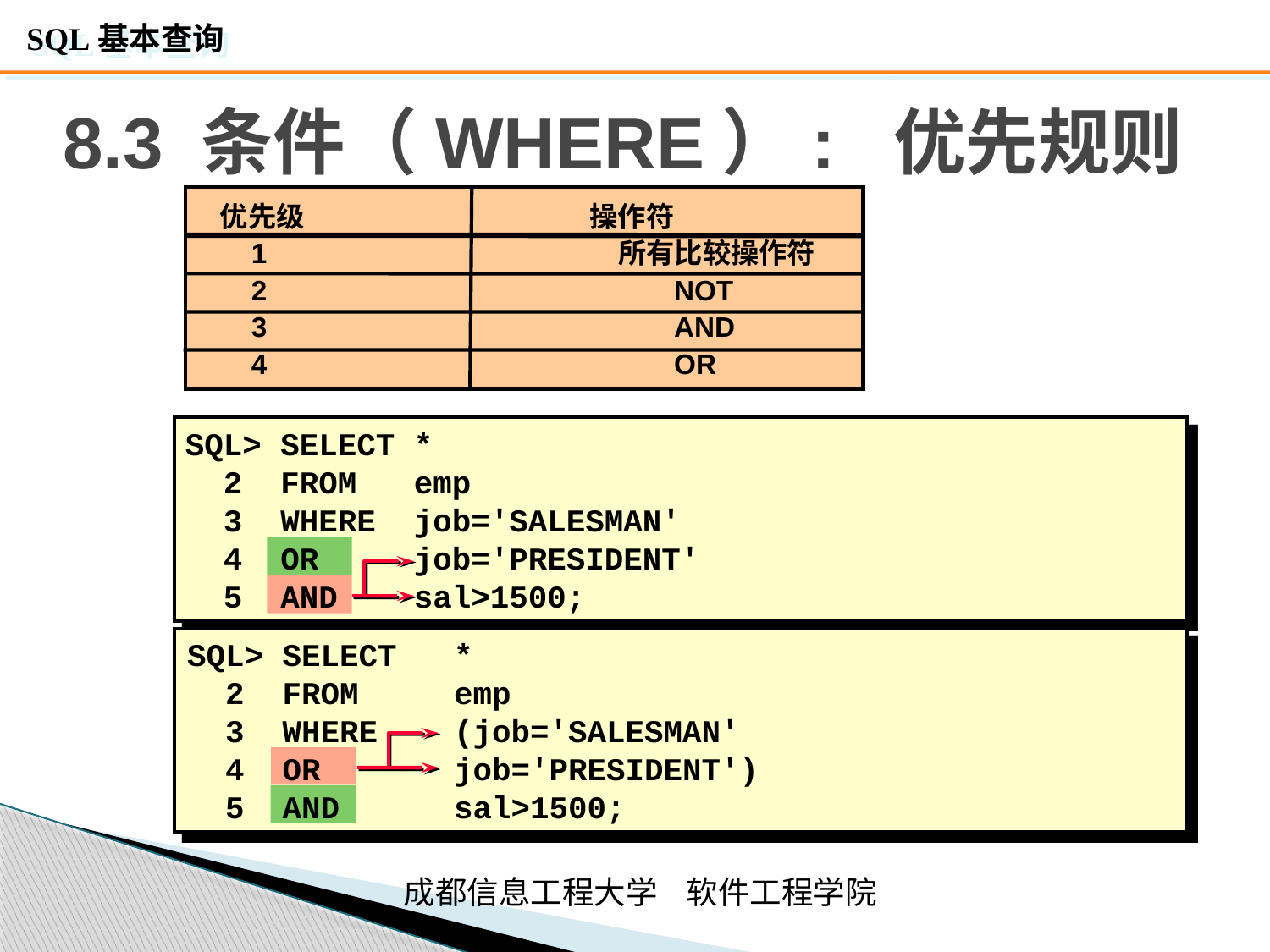

# 8.3 条件（WHERE）:  优先规则

优先级                                             操作符
    	1                                            所有比较操作符
    2                          	NOT
    3                         	AND
    4                            	OR

SQL> SELECT *
  2  FROM   emp
  3  WHERE  job='SALESMAN'
  4  OR     job='PRESIDENT'
  5  AND    sal>1500;

SQL> SELECT   *
  2  FROM     emp
  3  WHERE    (job='SALESMAN'
  4  OR       job='PRESIDENT')
  5  AND      sal>1500;